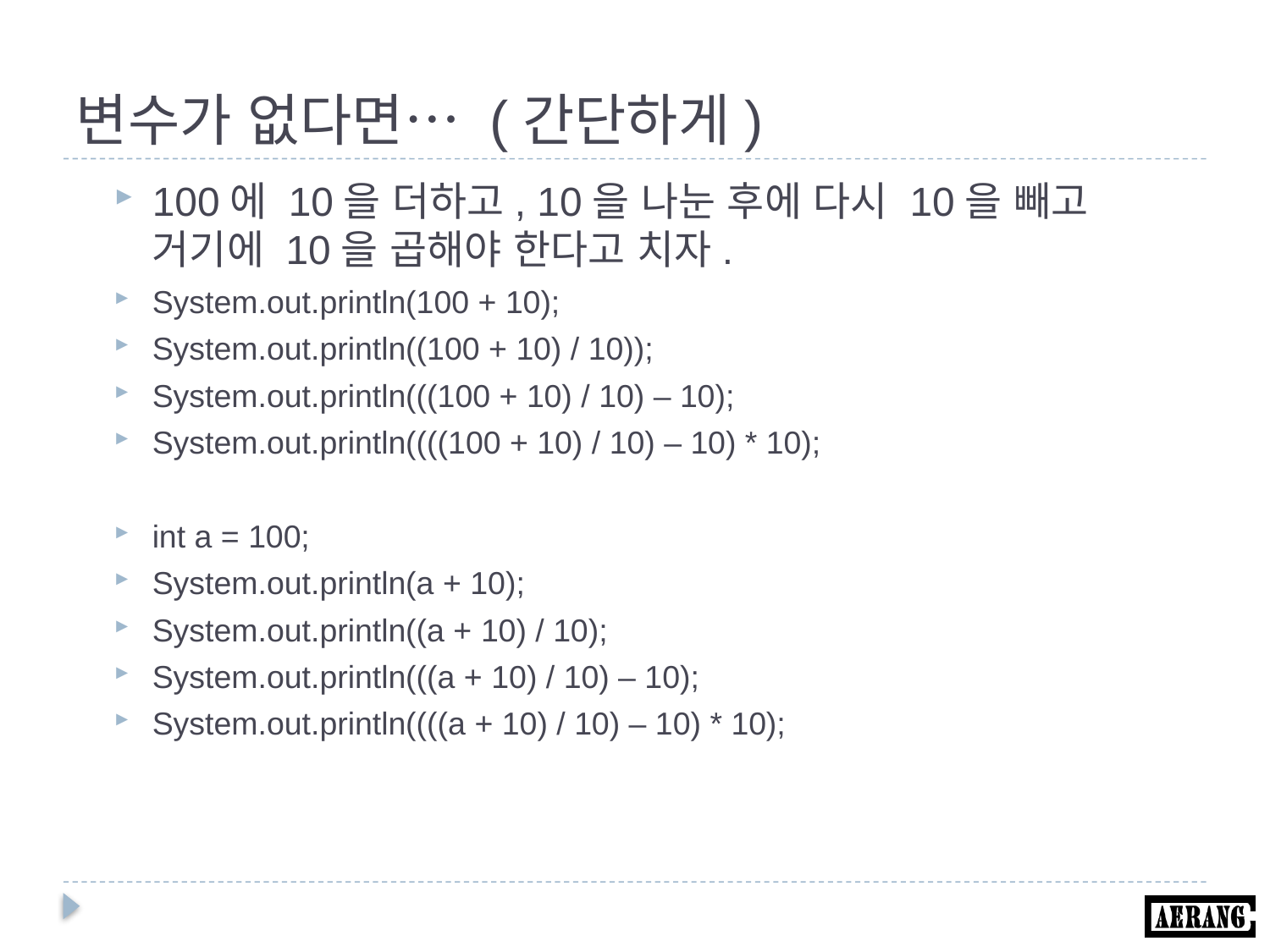

# 변수가 없다면… (간단하게)
100에 10을 더하고, 10을 나눈 후에 다시 10을 빼고 거기에 10을 곱해야 한다고 치자.
System.out.println(100 + 10);
System.out.println((100 + 10) / 10));
System.out.println(((100 + 10) / 10) – 10);
System.out.println((((100 + 10) / 10) – 10) * 10);

int a = 100;
System.out.println(a + 10);
System.out.println((a + 10) / 10);
System.out.println(((a + 10) / 10) – 10);
System.out.println((((a + 10) / 10) – 10) * 10);